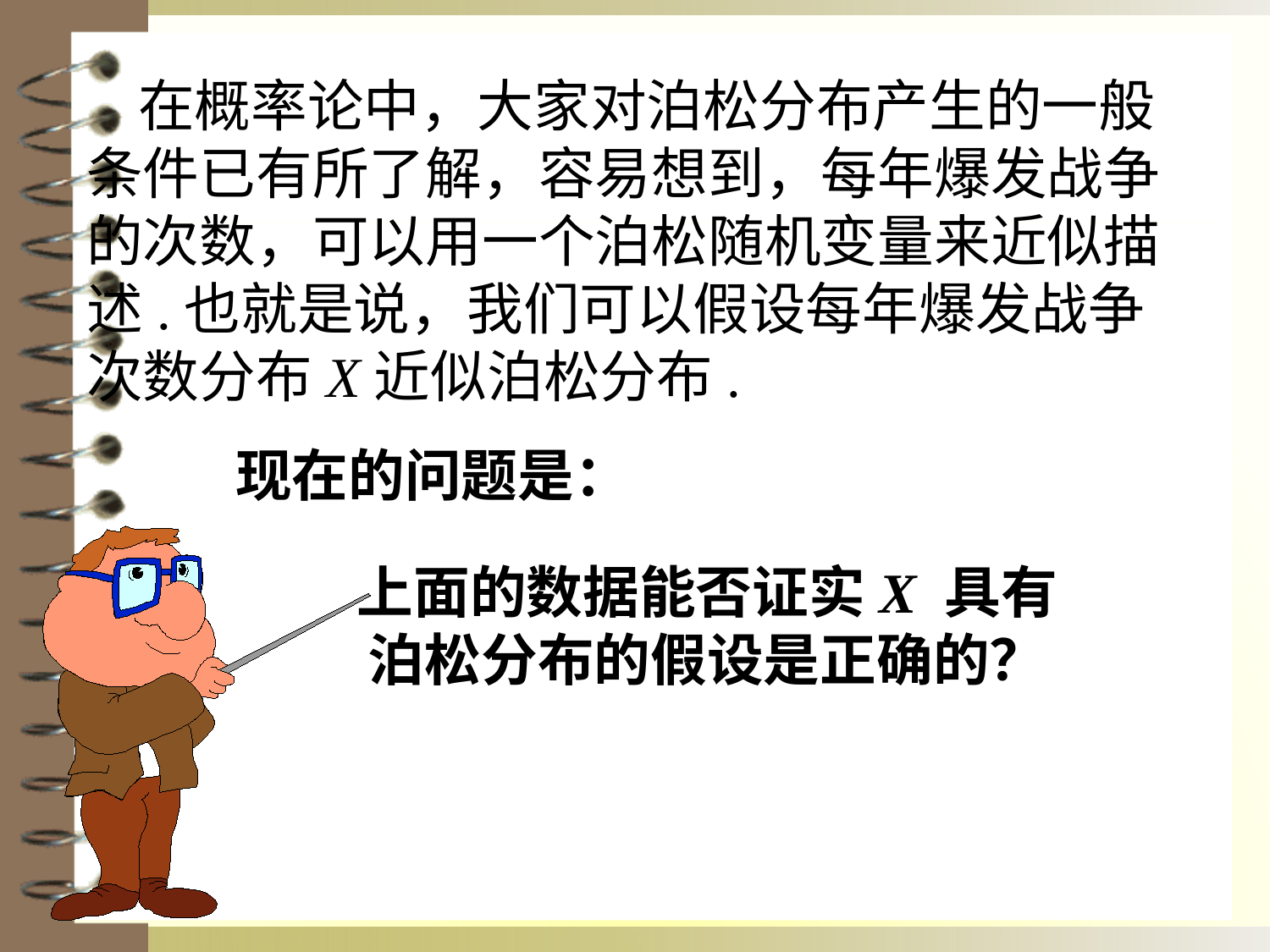

在概率论中，大家对泊松分布产生的一般条件已有所了解，容易想到，每年爆发战争的次数，可以用一个泊松随机变量来近似描述.也就是说，我们可以假设每年爆发战争次数分布X近似泊松分布.
现在的问题是：

上面的数据能否证实X 具有
泊松分布的假设是正确的？